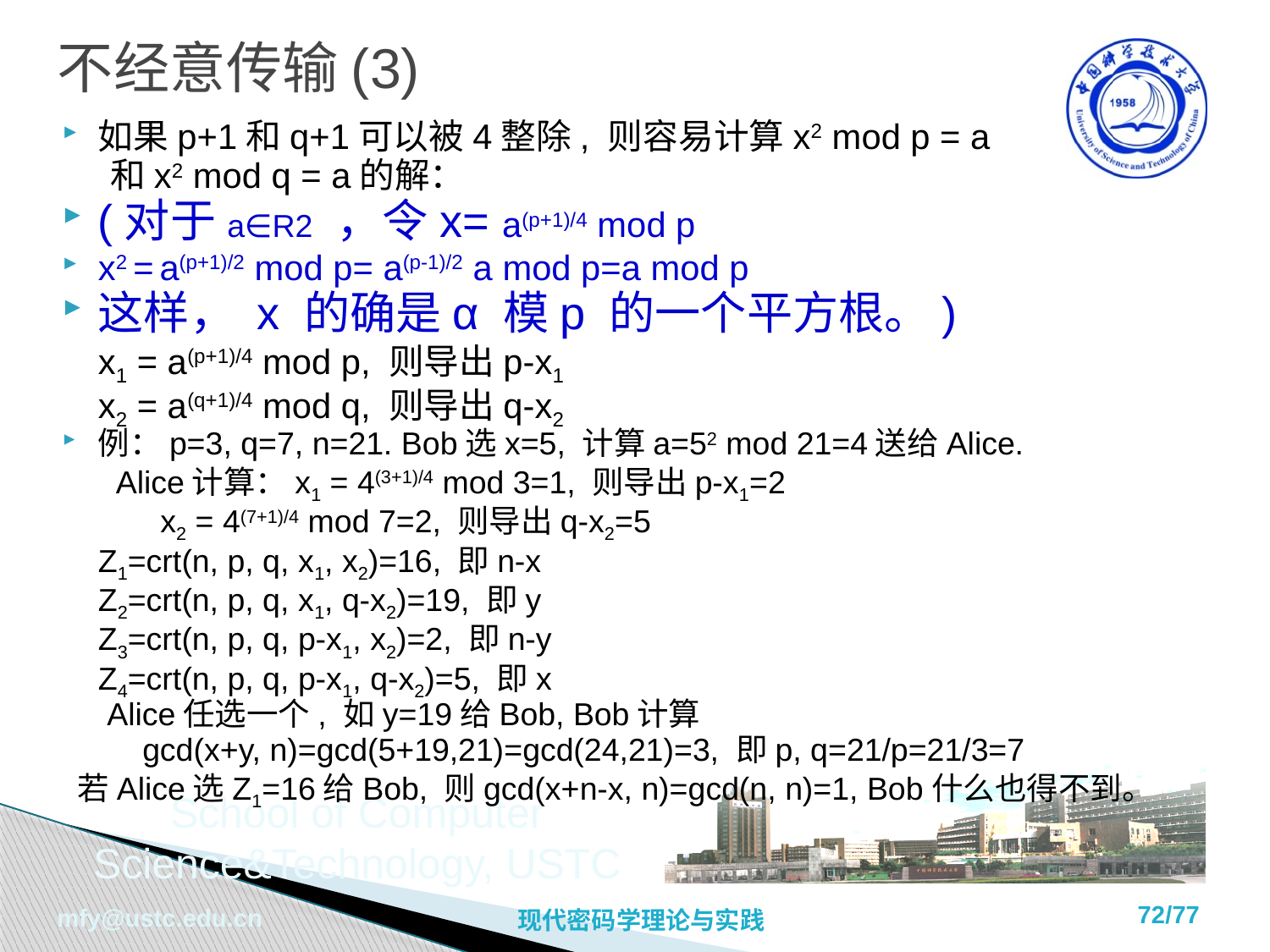

# 不经意传输(3)
如果p+1和q+1可以被4整除, 则容易计算x2 mod p = a
     和x2 mod q = a的解：
(对于a∈R2 ，令x= a(p+1)/4 mod p
x2 = a(p+1)/2 mod p= a(p-1)/2 a mod p=a mod p
这样， x 的确是α 模p 的一个平方根。)
	x1 = a(p+1)/4 mod p, 则导出p-x1
	x2 = a(q+1)/4 mod q, 则导出q-x2
例：p=3, q=7, n=21. Bob选x=5, 计算a=52 mod 21=4送给Alice.
      Alice计算：x1 = 4(3+1)/4 mod 3=1, 则导出p-x1=2
           x2 = 4(7+1)/4 mod 7=2, 则导出q-x2=5
	Z1=crt(n, p, q, x1, x2)=16, 即n-x
	Z2=crt(n, p, q, x1, q-x2)=19, 即y
	Z3=crt(n, p, q, p-x1, x2)=2, 即n-y
	Z4=crt(n, p, q, p-x1, q-x2)=5, 即x
     Alice任选一个, 如y=19给Bob, Bob计算
         gcd(x+y, n)=gcd(5+19,21)=gcd(24,21)=3, 即p, q=21/p=21/3=7
 若Alice选Z1=16给Bob, 则gcd(x+n-x, n)=gcd(n, n)=1, Bob什么也得不到。